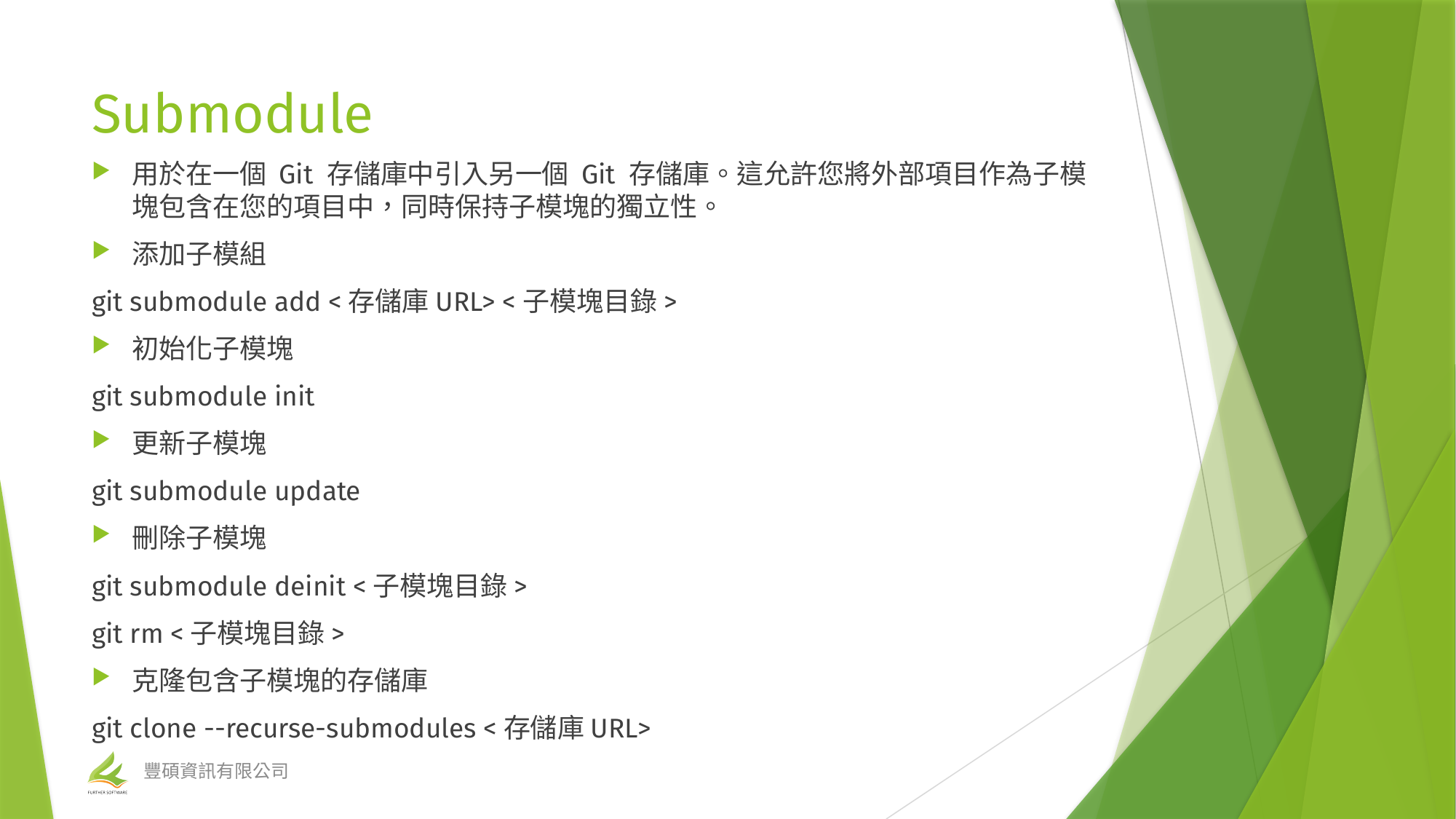

# Submodule
用於在一個 Git 存儲庫中引入另一個 Git 存儲庫。這允許您將外部項目作為子模塊包含在您的項目中，同時保持子模塊的獨立性。
添加子模組
git submodule add <存儲庫URL> <子模塊目錄>
初始化子模塊
git submodule init
更新子模塊
git submodule update
刪除子模塊
git submodule deinit <子模塊目錄>
git rm <子模塊目錄>
克隆包含子模塊的存儲庫
git clone --recurse-submodules <存儲庫URL>
豐碩資訊有限公司